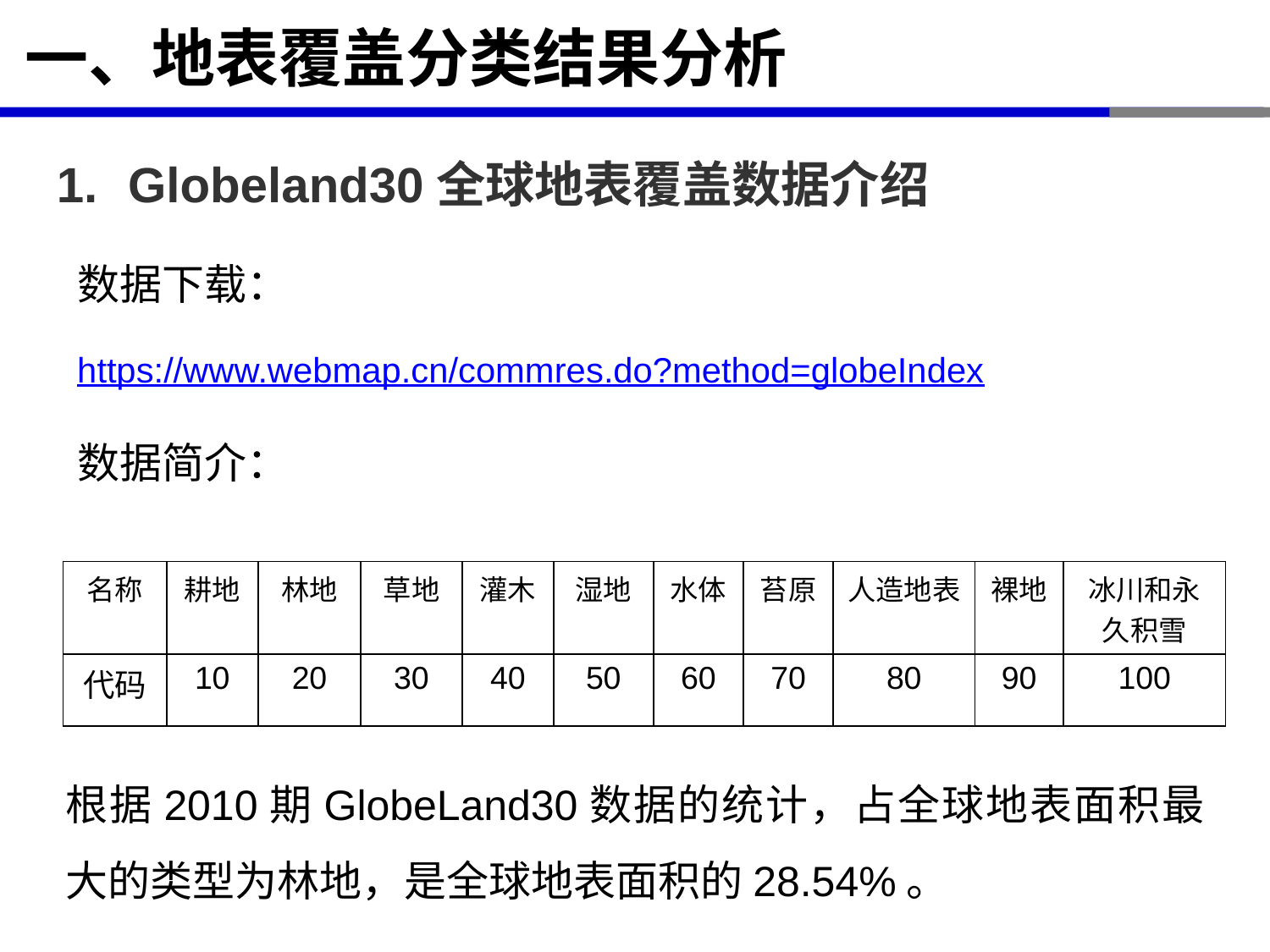

# 一、地表覆盖分类结果分析
Globeland30全球地表覆盖数据介绍
数据下载：
https://www.webmap.cn/commres.do?method=globeIndex
数据简介：
| 名称 | 耕地 | 林地 | 草地 | 灌木 | 湿地 | 水体 | 苔原 | 人造地表 | 裸地 | 冰川和永久积雪 |
| --- | --- | --- | --- | --- | --- | --- | --- | --- | --- | --- |
| 代码 | 10 | 20 | 30 | 40 | 50 | 60 | 70 | 80 | 90 | 100 |
根据2010期GlobeLand30数据的统计，占全球地表面积最大的类型为林地，是全球地表面积的28.54%。